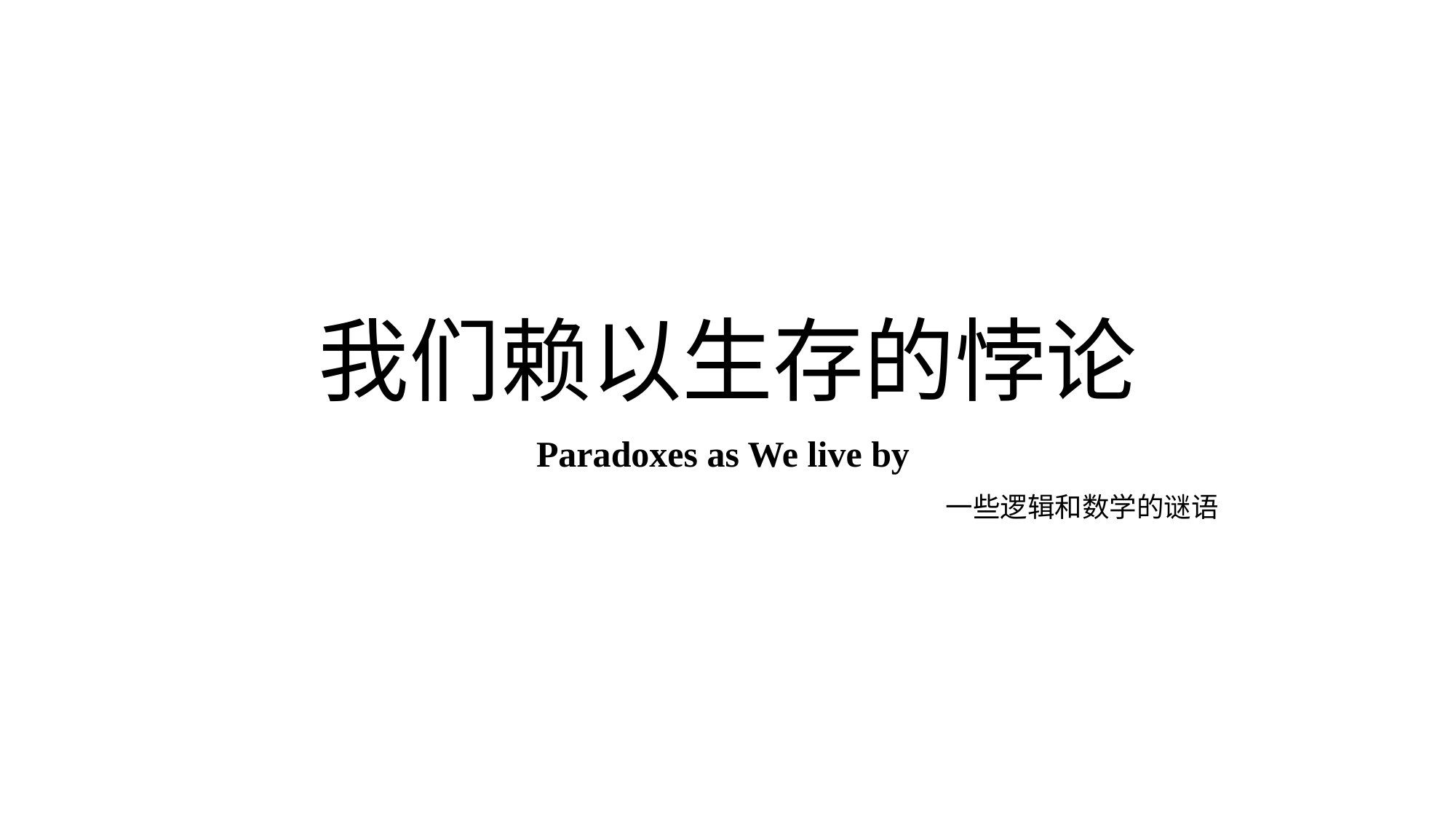

# 我们赖以生存的悖论
Paradoxes as We live by
一些逻辑和数学的谜语